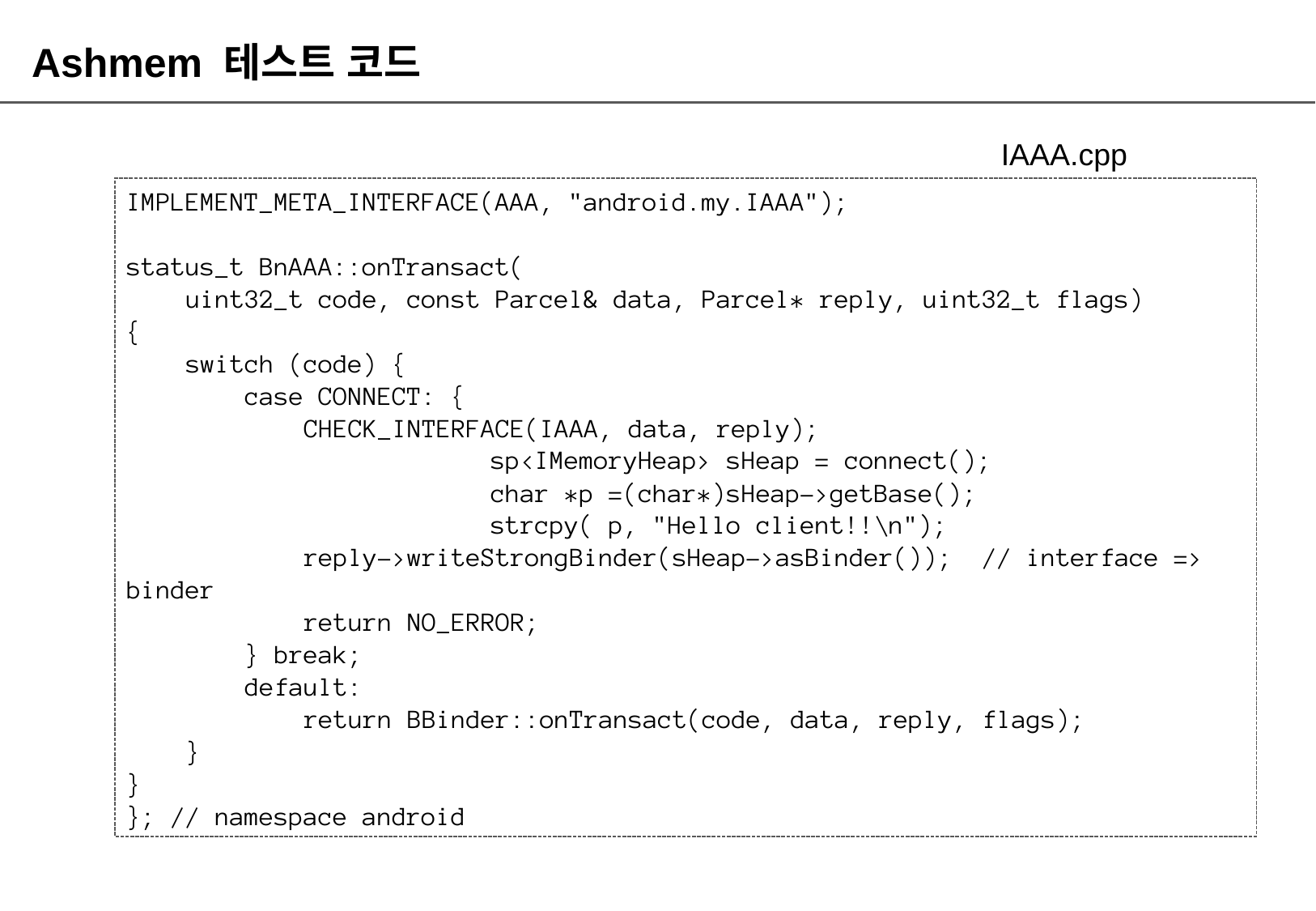

# Ashmem 테스트 코드
IAAA.cpp
IMPLEMENT_META_INTERFACE(AAA, "android.my.IAAA");

status_t BnAAA::onTransact(
    uint32_t code, const Parcel& data, Parcel* reply, uint32_t flags)
{
    switch (code) {
        case CONNECT: {
            CHECK_INTERFACE(IAAA, data, reply);
			sp<IMemoryHeap> sHeap = connect();
			char *p =(char*)sHeap->getBase();
			strcpy( p, "Hello client!!\n");
            reply->writeStrongBinder(sHeap->asBinder());  // interface => binder
            return NO_ERROR;
        } break;
        default:
            return BBinder::onTransact(code, data, reply, flags);
    }
}
}; // namespace android